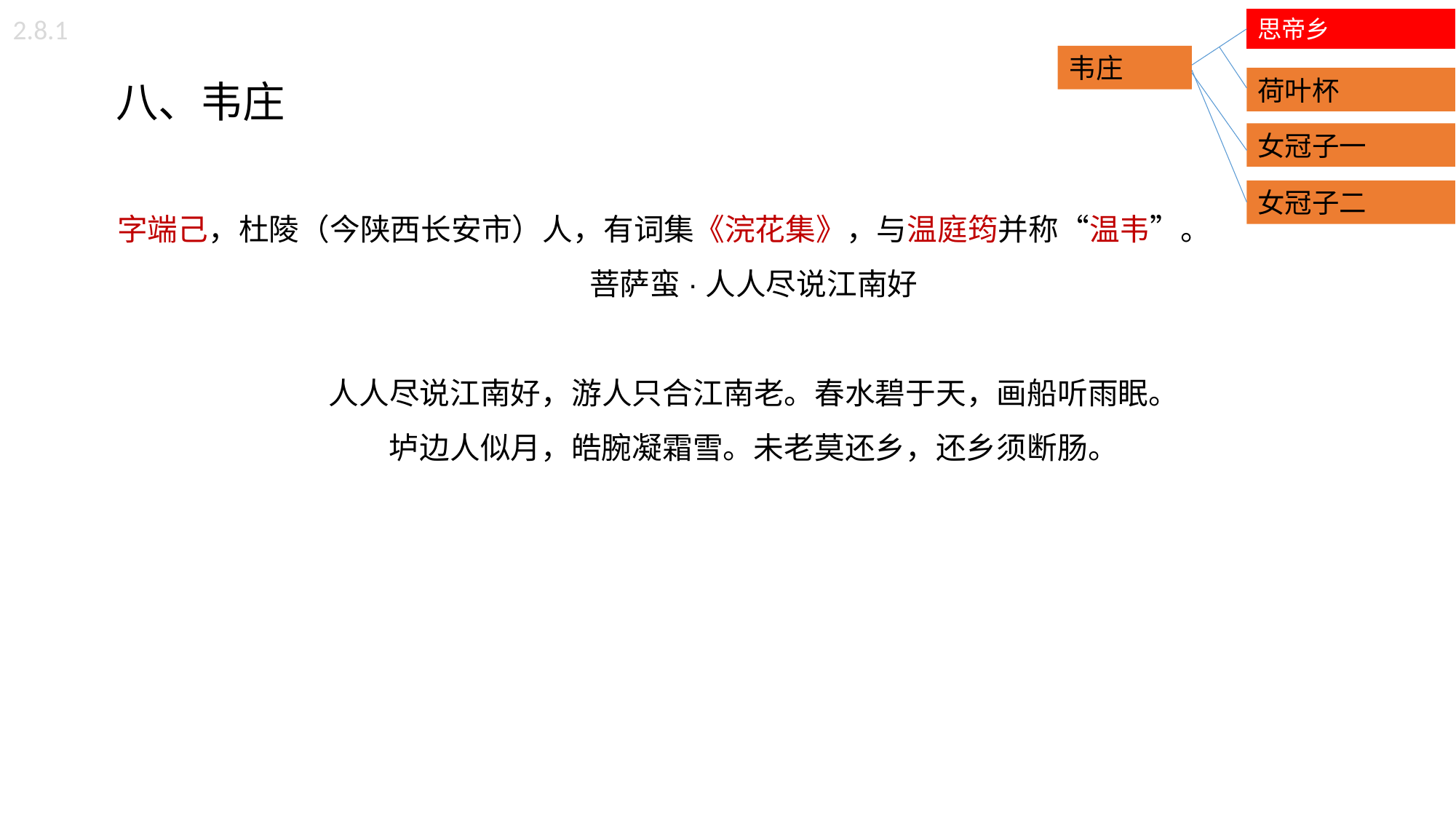

2.8.1
思帝乡
韦庄
八、韦庄

字端己，杜陵（今陕西长安市）人，有词集《浣花集》，与温庭筠并称“温韦”。
菩萨蛮·人人尽说江南好

人人尽说江南好，游人只合江南老。春水碧于天，画船听雨眠。
垆边人似月，皓腕凝霜雪。未老莫还乡，还乡须断肠。

荷叶杯
女冠子一
女冠子二